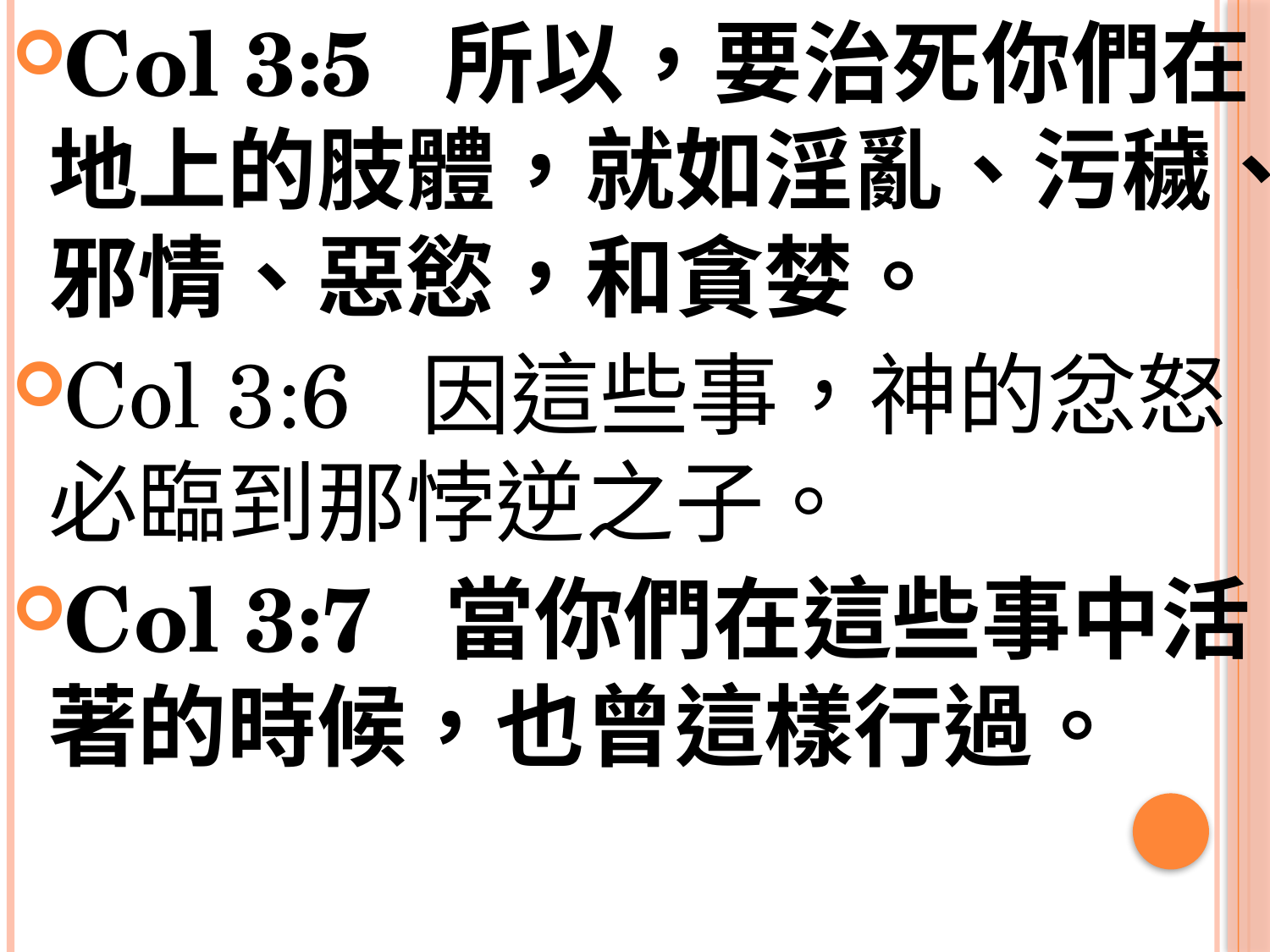

Col 3:5  所以，要治死你們在地上的肢體，就如淫亂、污穢、邪情、惡慾，和貪婪。
Col 3:6  因這些事，神的忿怒必臨到那悖逆之子。
Col 3:7  當你們在這些事中活著的時候，也曾這樣行過。